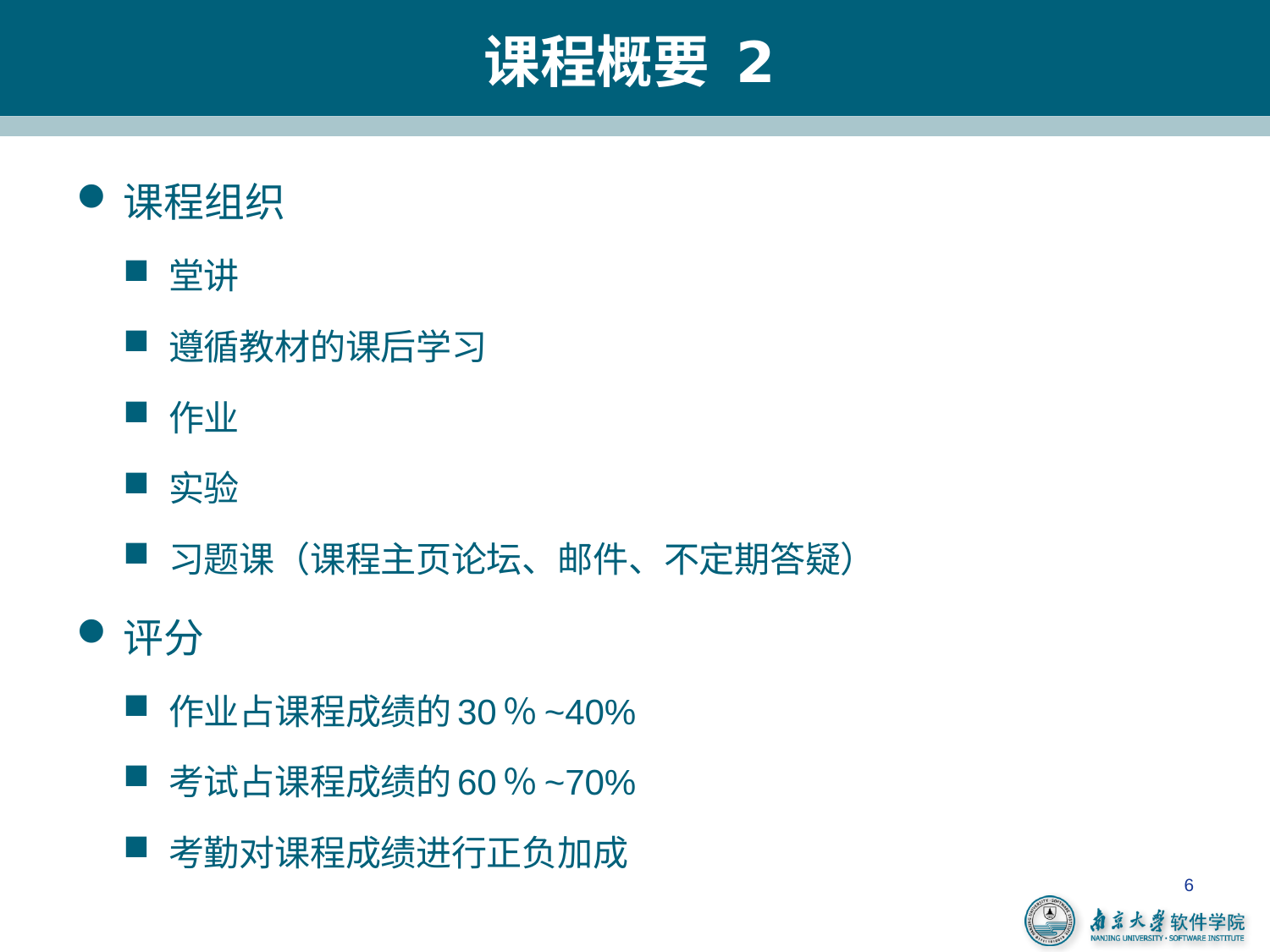

# 课程概要 2
课程组织
堂讲
遵循教材的课后学习
作业
实验
习题课（课程主页论坛、邮件、不定期答疑）
评分
作业占课程成绩的30％~40%
考试占课程成绩的60％~70%
考勤对课程成绩进行正负加成
6